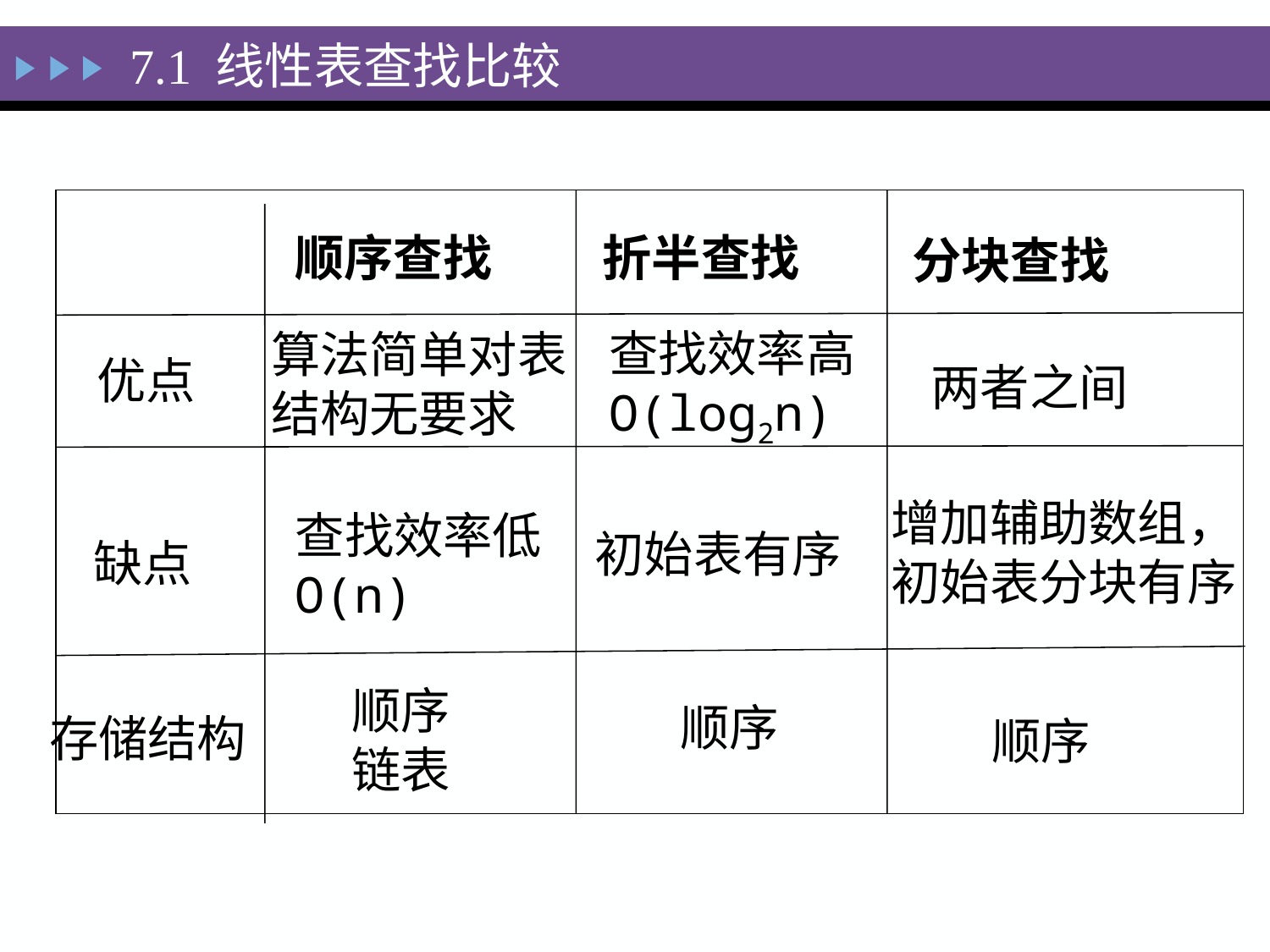

# 7.1 线性表查找比较

顺序查找
折半查找
分块查找

查找效率高
O(log2n)
算法简单对表结构无要求
优点
两者之间

增加辅助数组，初始表分块有序
查找效率低
O(n)
初始表有序
缺点
顺序
链表
顺序
存储结构
顺序